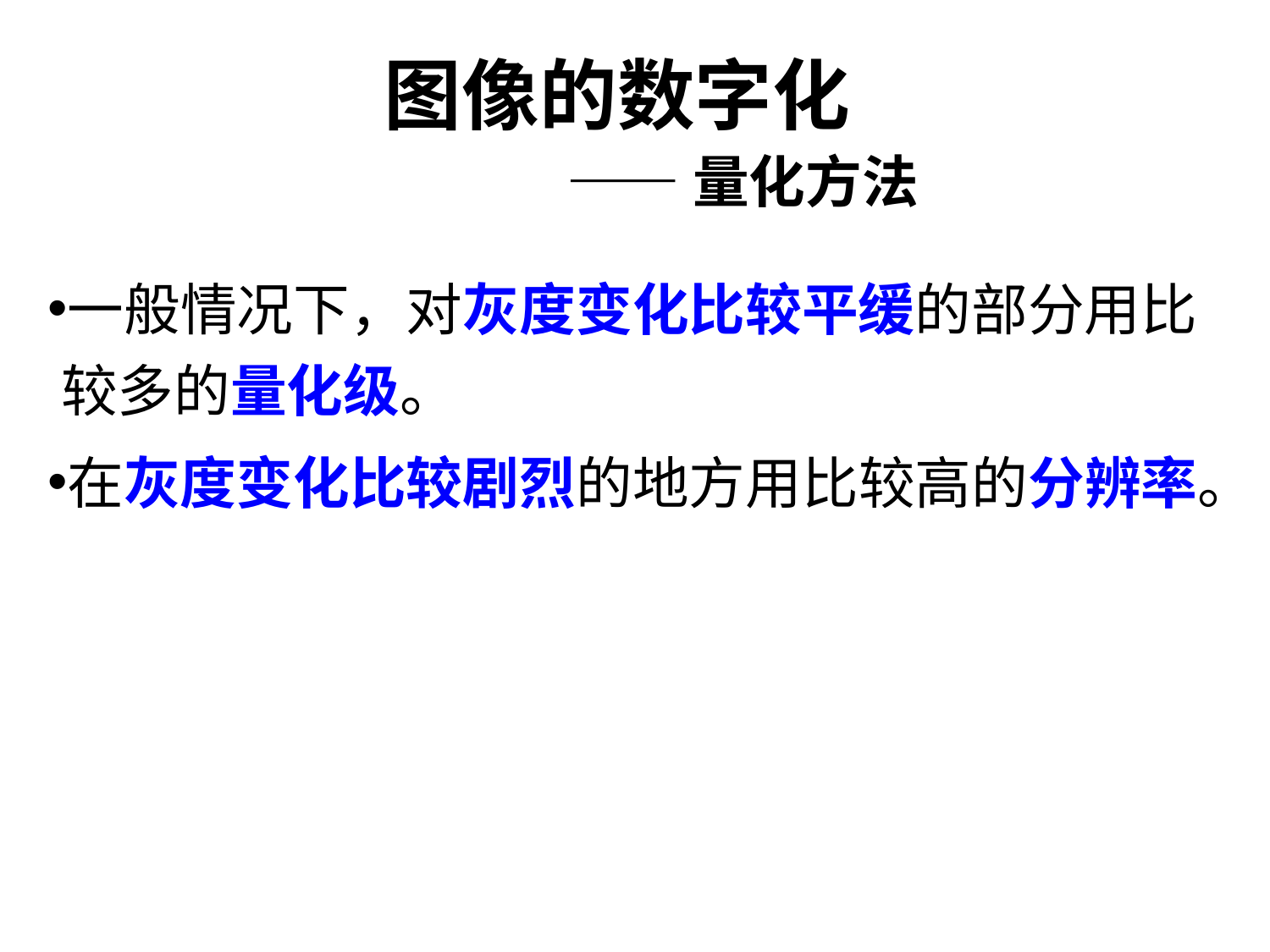

图像的数字化
               —— 量化方法
一般情况下，对灰度变化比较平缓的部分用比较多的量化级。
在灰度变化比较剧烈的地方用比较高的分辨率。